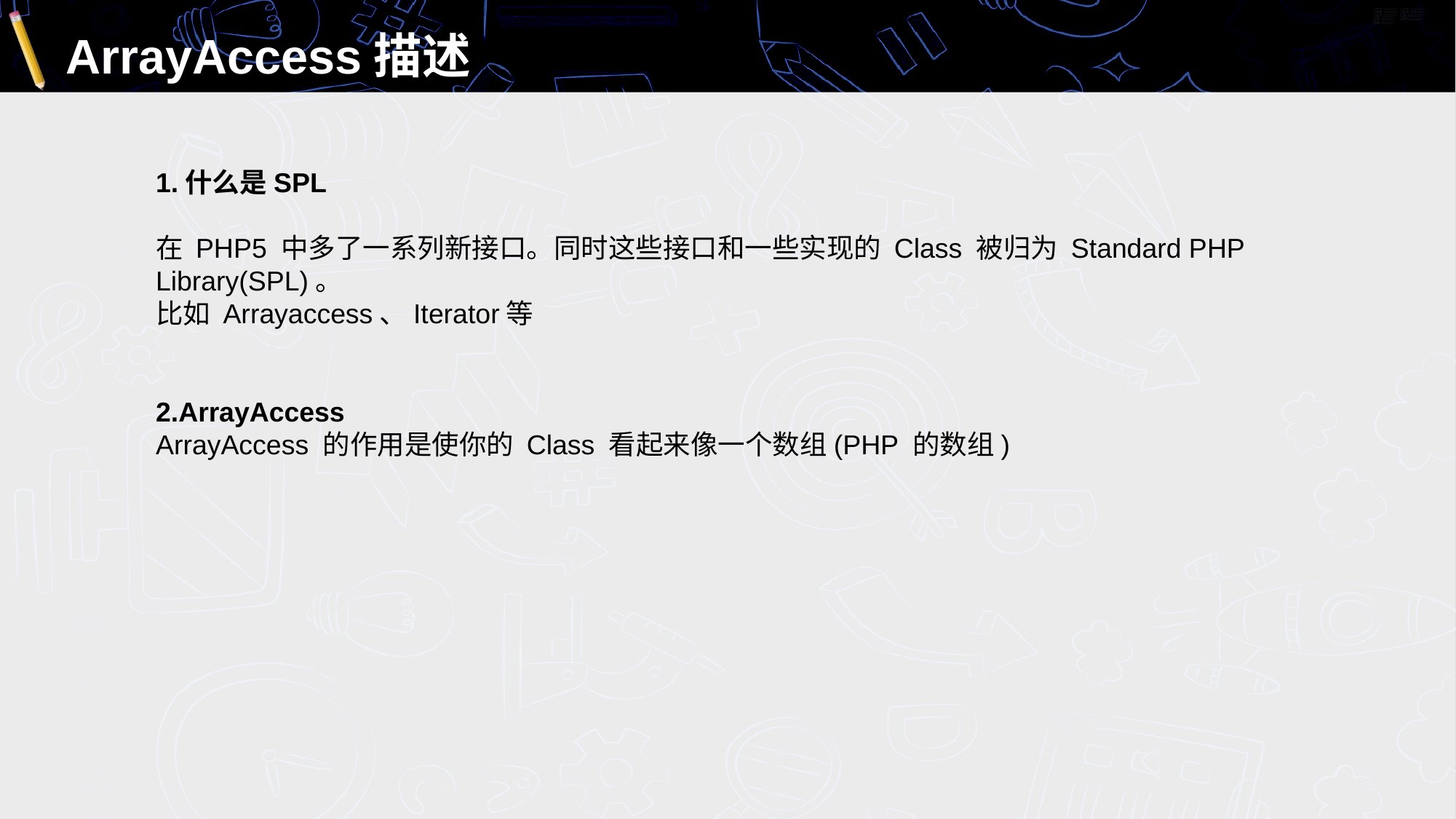

# ArrayAccess描述
1.什么是SPL

在 PHP5 中多了一系列新接口。同时这些接口和一些实现的 Class 被归为 Standard PHP Library(SPL)。
比如 Arrayaccess、Iterator等

2.ArrayAccess
ArrayAccess 的作用是使你的 Class 看起来像一个数组(PHP 的数组)